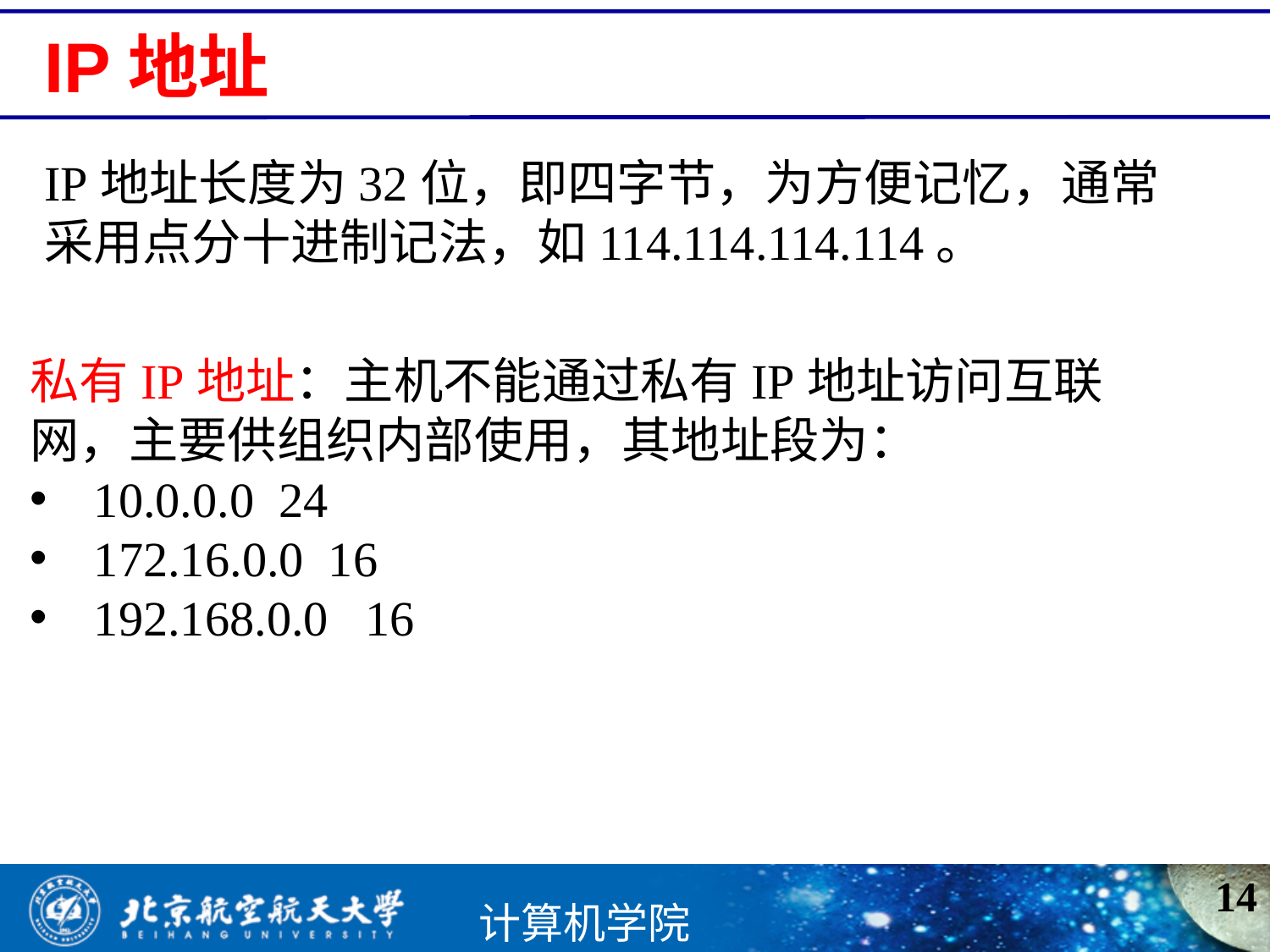

# IP地址
IP地址长度为32位，即四字节，为方便记忆，通常采用点分十进制记法，如114.114.114.114。

私有IP地址：主机不能通过私有IP地址访问互联网，主要供组织内部使用，其地址段为：
10.0.0.0  24
172.16.0.0  16
192.168.0.0   16